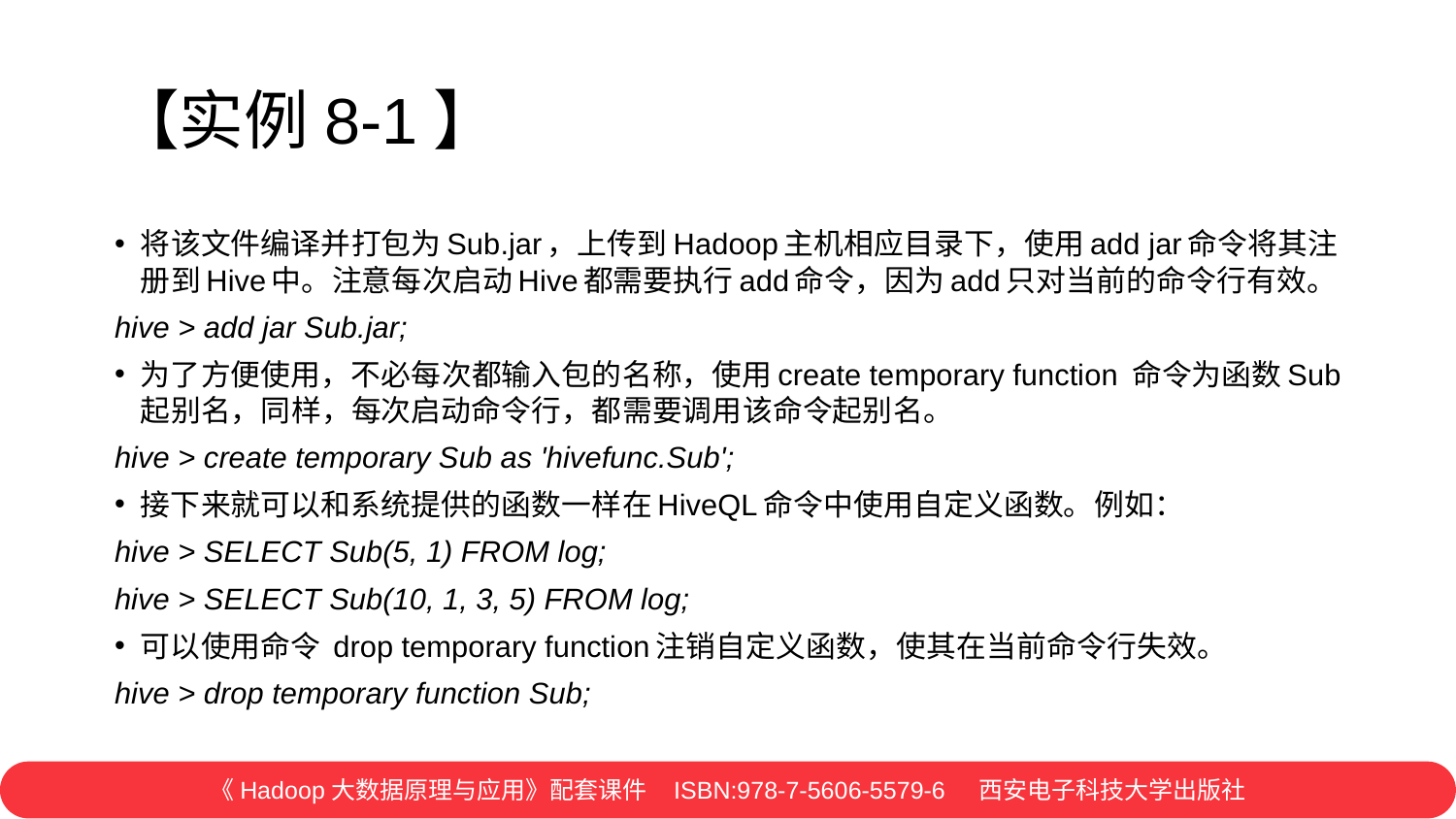

# 【实例8-1】
将该文件编译并打包为Sub.jar，上传到Hadoop主机相应目录下，使用add jar命令将其注册到Hive中。注意每次启动Hive都需要执行add命令，因为add只对当前的命令行有效。
hive > add jar Sub.jar;
为了方便使用，不必每次都输入包的名称，使用create temporary function 命令为函数Sub起别名，同样，每次启动命令行，都需要调用该命令起别名。
hive > create temporary Sub as 'hivefunc.Sub';
接下来就可以和系统提供的函数一样在HiveQL命令中使用自定义函数。例如：
hive > SELECT Sub(5, 1) FROM log;
hive > SELECT Sub(10, 1, 3, 5) FROM log;
可以使用命令 drop temporary function注销自定义函数，使其在当前命令行失效。
hive > drop temporary function Sub;